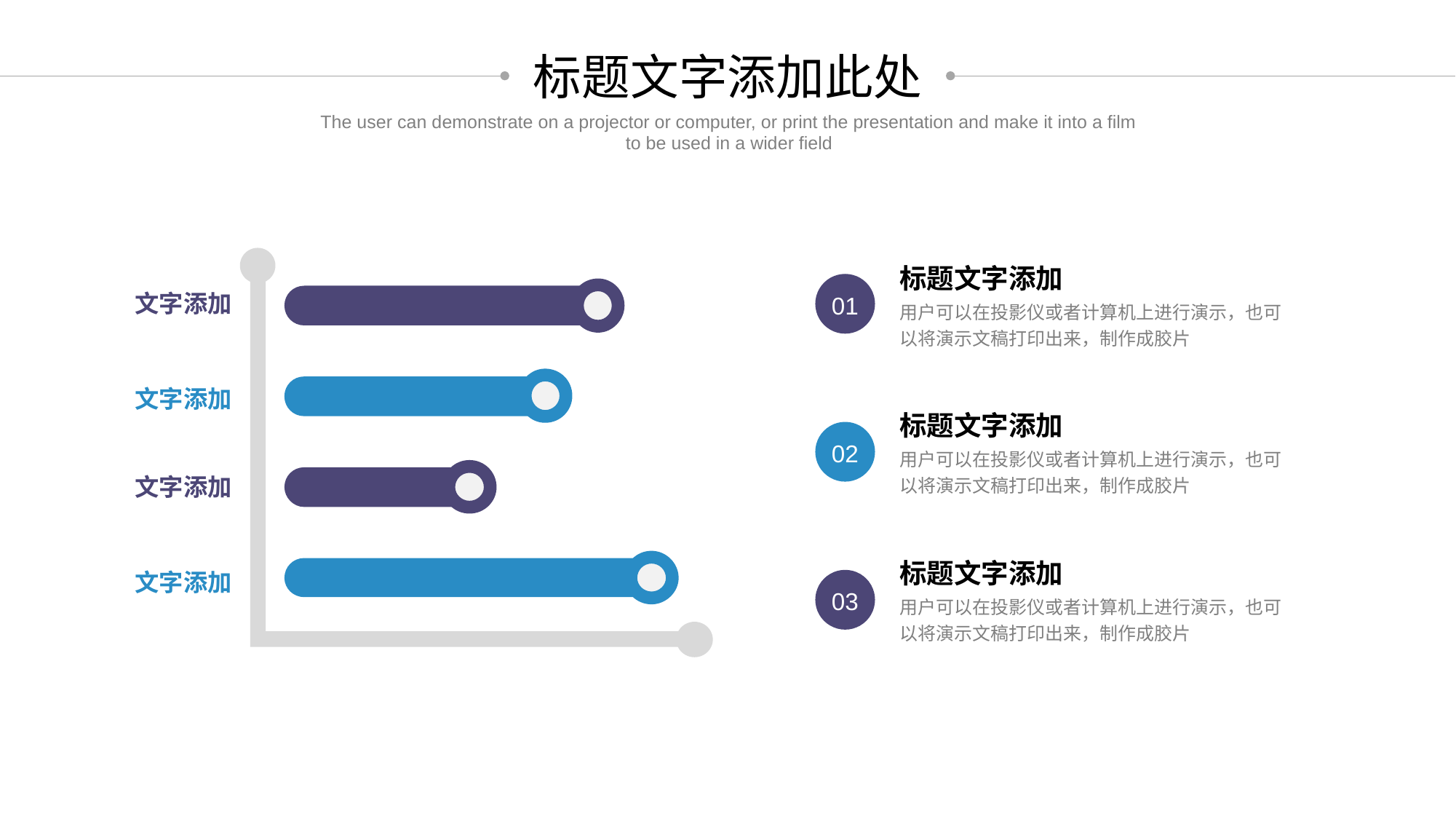

标题文字添加此处
The user can demonstrate on a projector or computer, or print the presentation and make it into a film to be used in a wider field

标题文字添加
用户可以在投影仪或者计算机上进行演示，也可以将演示文稿打印出来，制作成胶片

01
文字添加
文字添加
标题文字添加
用户可以在投影仪或者计算机上进行演示，也可以将演示文稿打印出来，制作成胶片

02
文字添加
标题文字添加
用户可以在投影仪或者计算机上进行演示，也可以将演示文稿打印出来，制作成胶片
文字添加

03